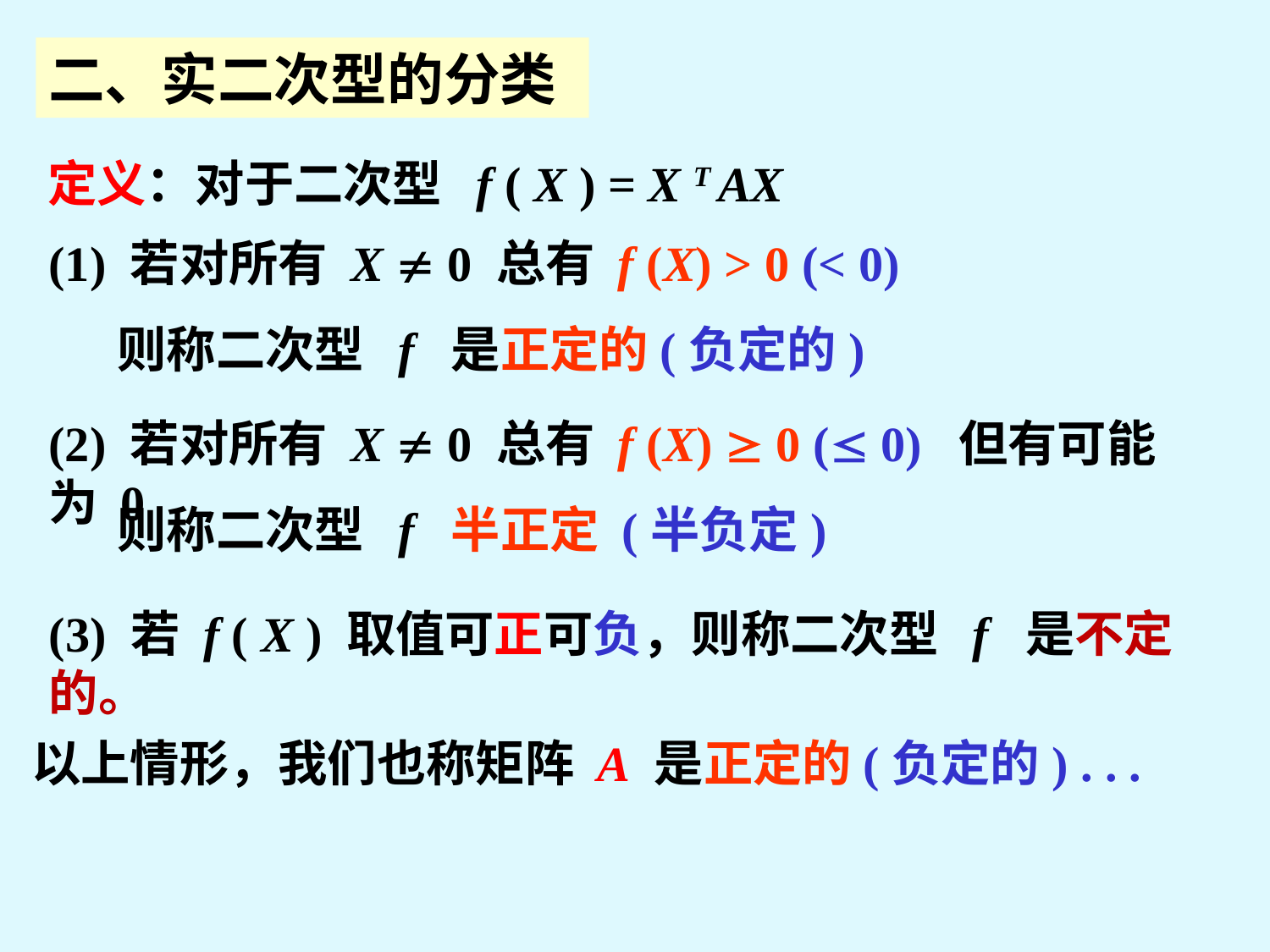

二、实二次型的分类
定义：对于二次型  f ( X ) = X T AX
(1) 若对所有 X ≠ 0 总有 f (X) > 0 (< 0)
则称二次型  f  是正定的(负定的)
(2) 若对所有 X ≠ 0 总有 f (X) ≥ 0 (≤ 0)  但有可能为 0
则称二次型  f  半正定 (半负定)
(3) 若 f ( X ) 取值可正可负，则称二次型  f  是不定的。
以上情形，我们也称矩阵 A 是正定的(负定的) . . .